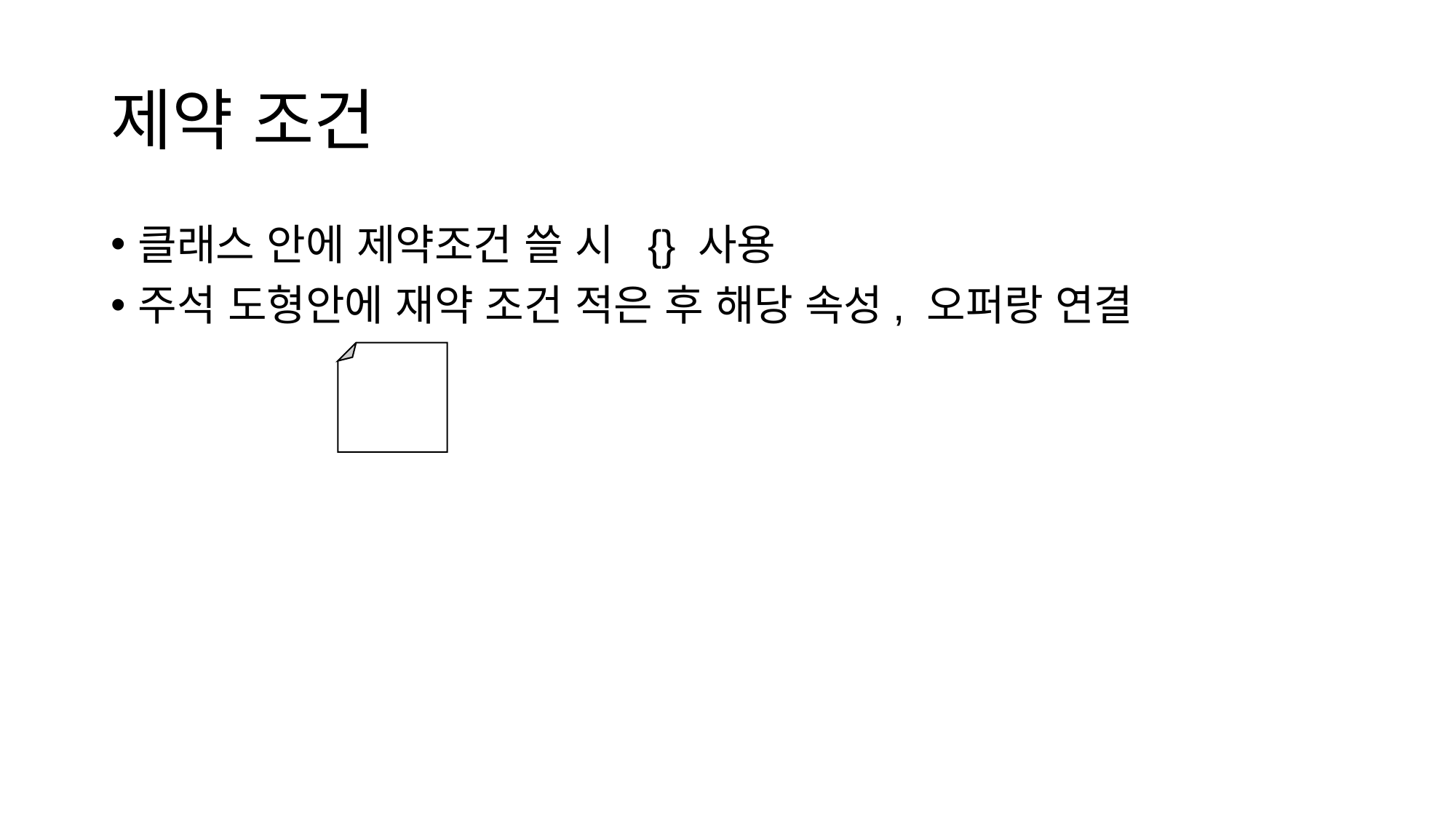

# 제약 조건
클래스 안에 제약조건 쓸 시  {} 사용
주석 도형안에 재약 조건 적은 후 해당 속성, 오퍼랑 연결